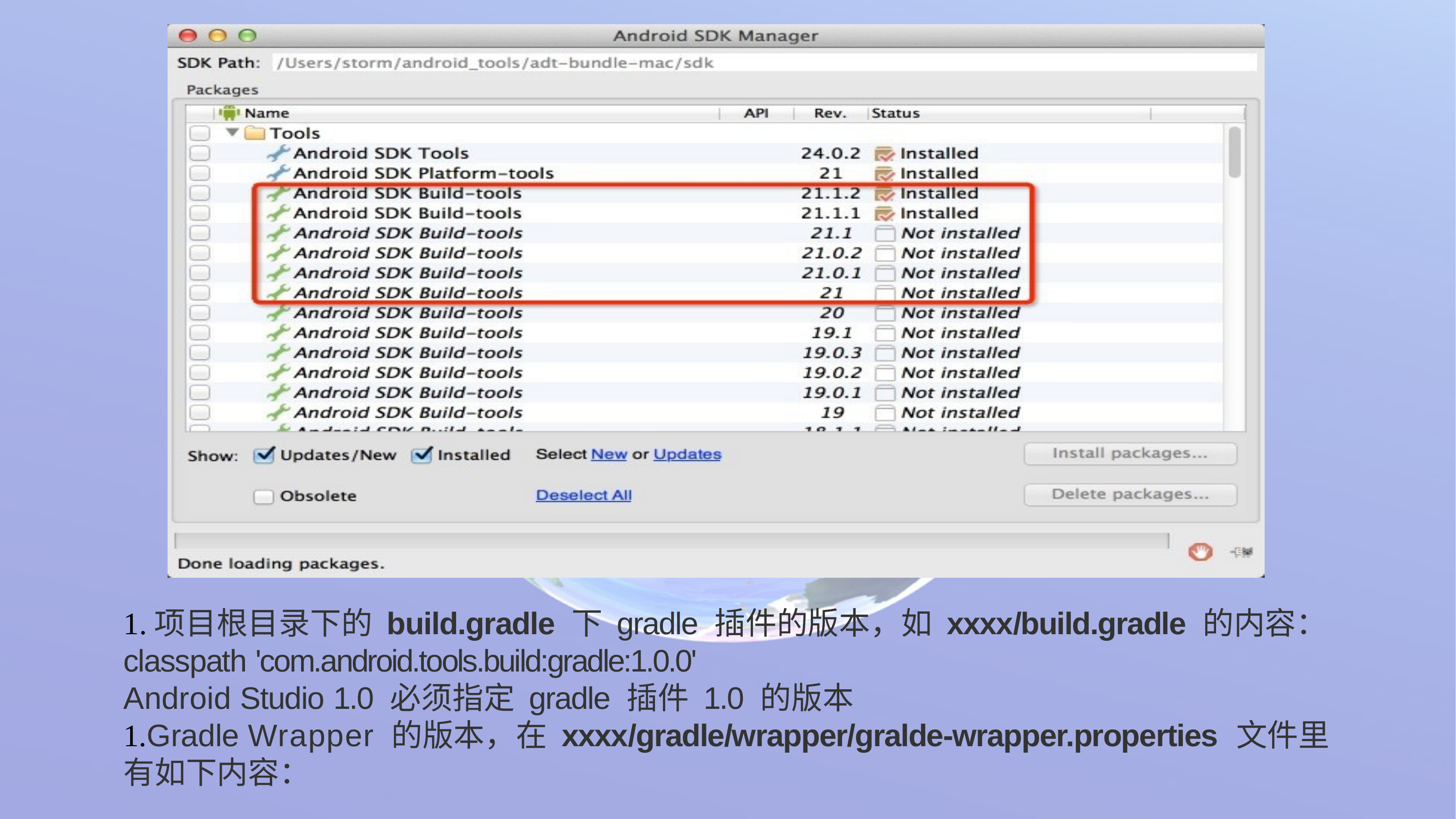

1.项目根目录下的 build.gradle 下 gradle 插件的版本，如 xxxx/build.gradle 的内容：
classpath 'com.android.tools.build:gradle:1.0.0'
Android Studio 1.0 必须指定 gradle 插件 1.0 的版本
1.Gradle Wrapper 的版本，在 xxxx/gradle/wrapper/gralde-wrapper.properties 文件里有如下内容：